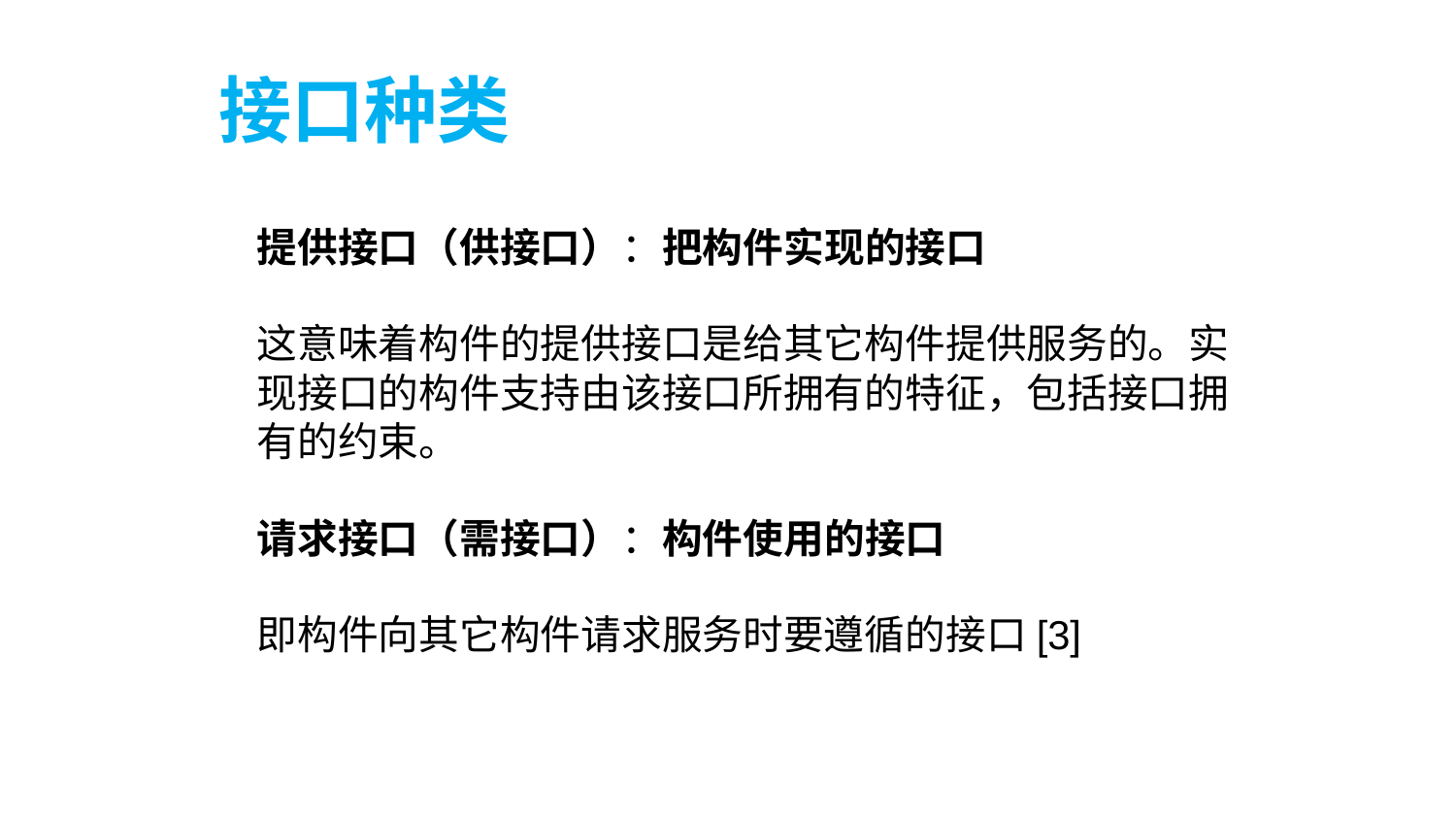

接口种类
提供接口（供接口）：把构件实现的接口

这意味着构件的提供接口是给其它构件提供服务的。实现接口的构件支持由该接口所拥有的特征，包括接口拥有的约束。

请求接口（需接口）：构件使用的接口

即构件向其它构件请求服务时要遵循的接口[3]